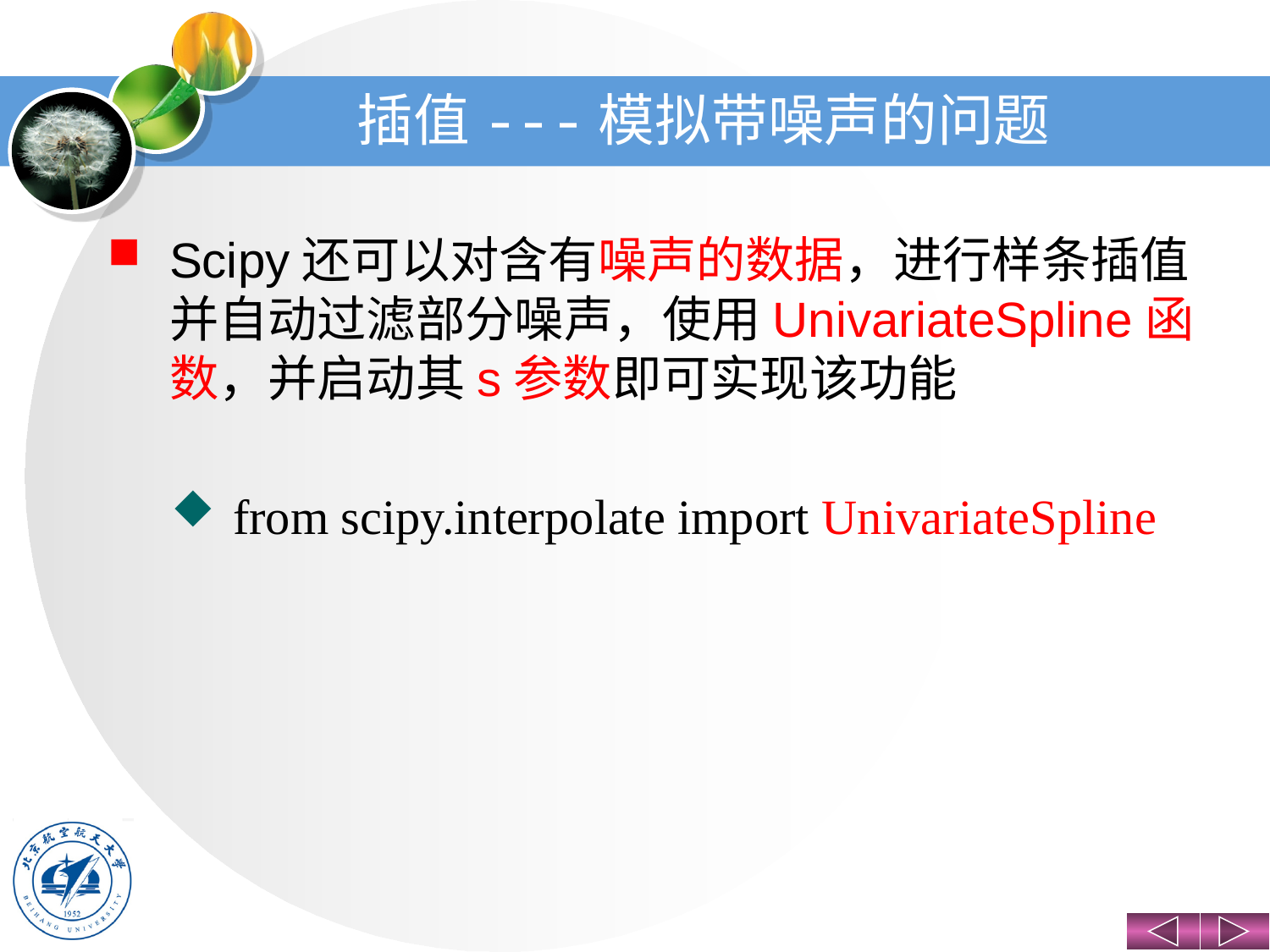

# 插值---模拟带噪声的问题
Scipy还可以对含有噪声的数据，进行样条插值并自动过滤部分噪声，使用UnivariateSpline函数，并启动其s参数即可实现该功能

from scipy.interpolate import UnivariateSpline